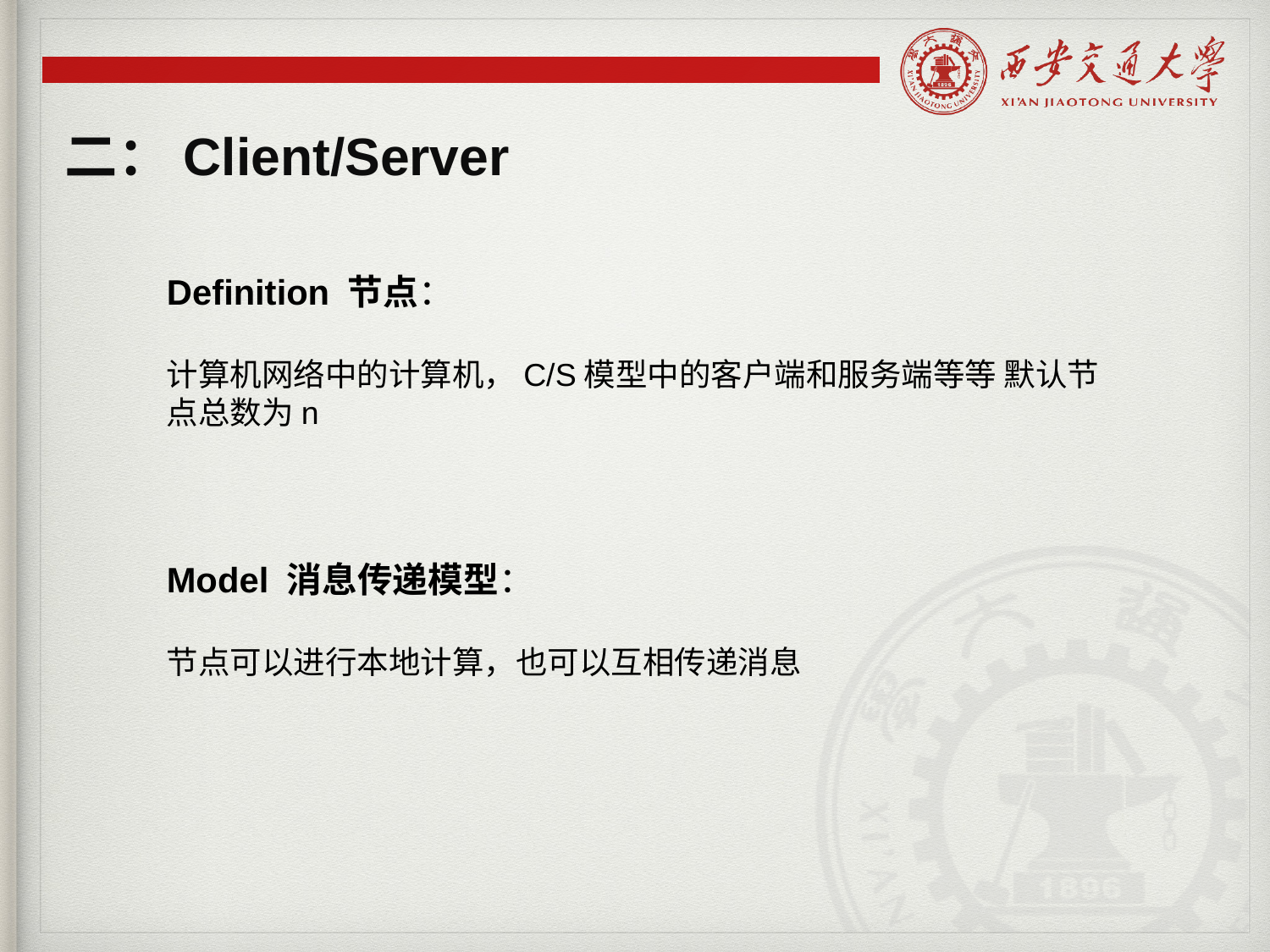

二：Client/Server
Definition 节点：

计算机网络中的计算机，C/S模型中的客户端和服务端等等 默认节点总数为n

Model 消息传递模型：

节点可以进行本地计算，也可以互相传递消息